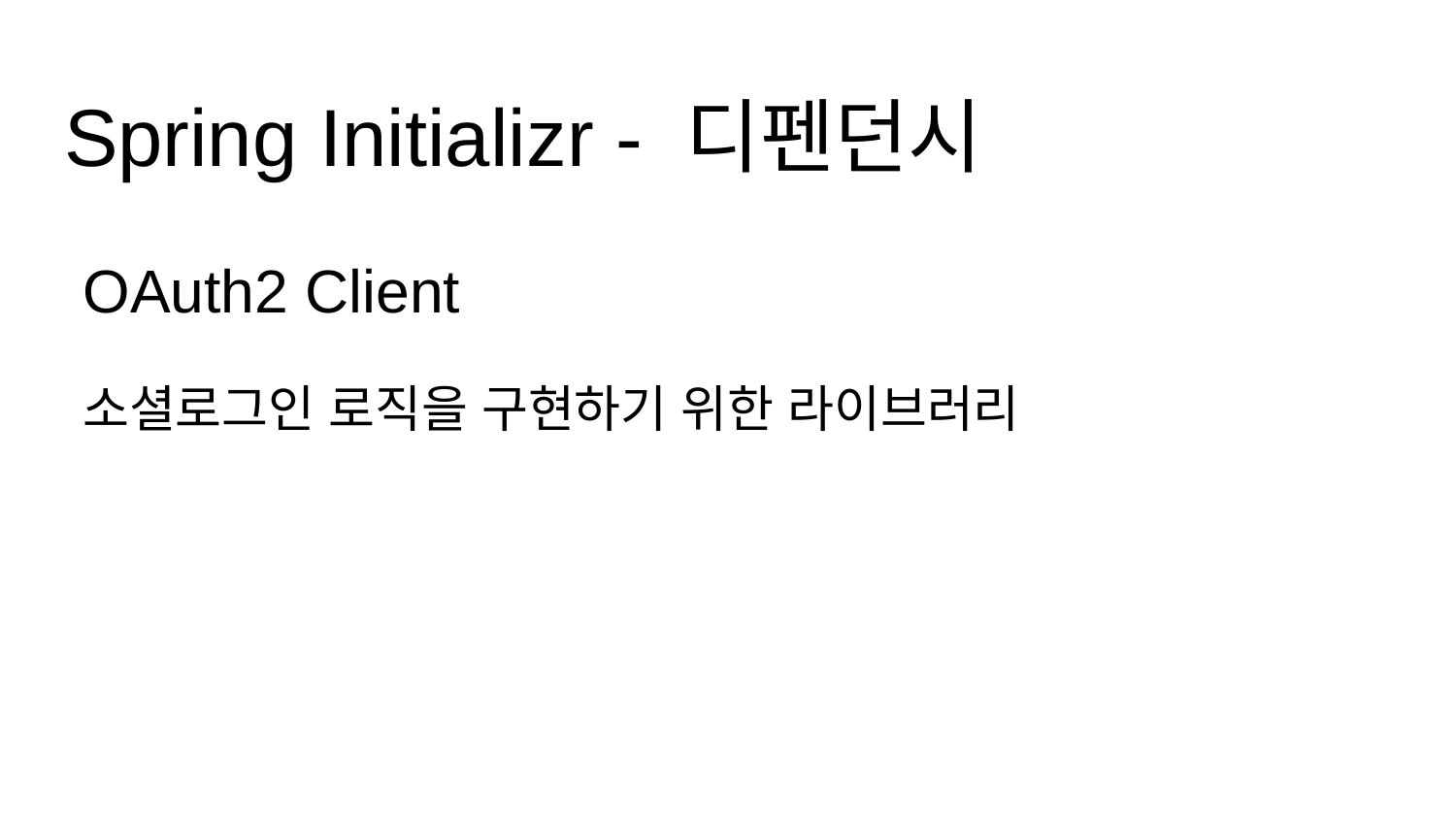

# Spring Initializr - 디펜던시
OAuth2 Client
소셜로그인 로직을 구현하기 위한 라이브러리